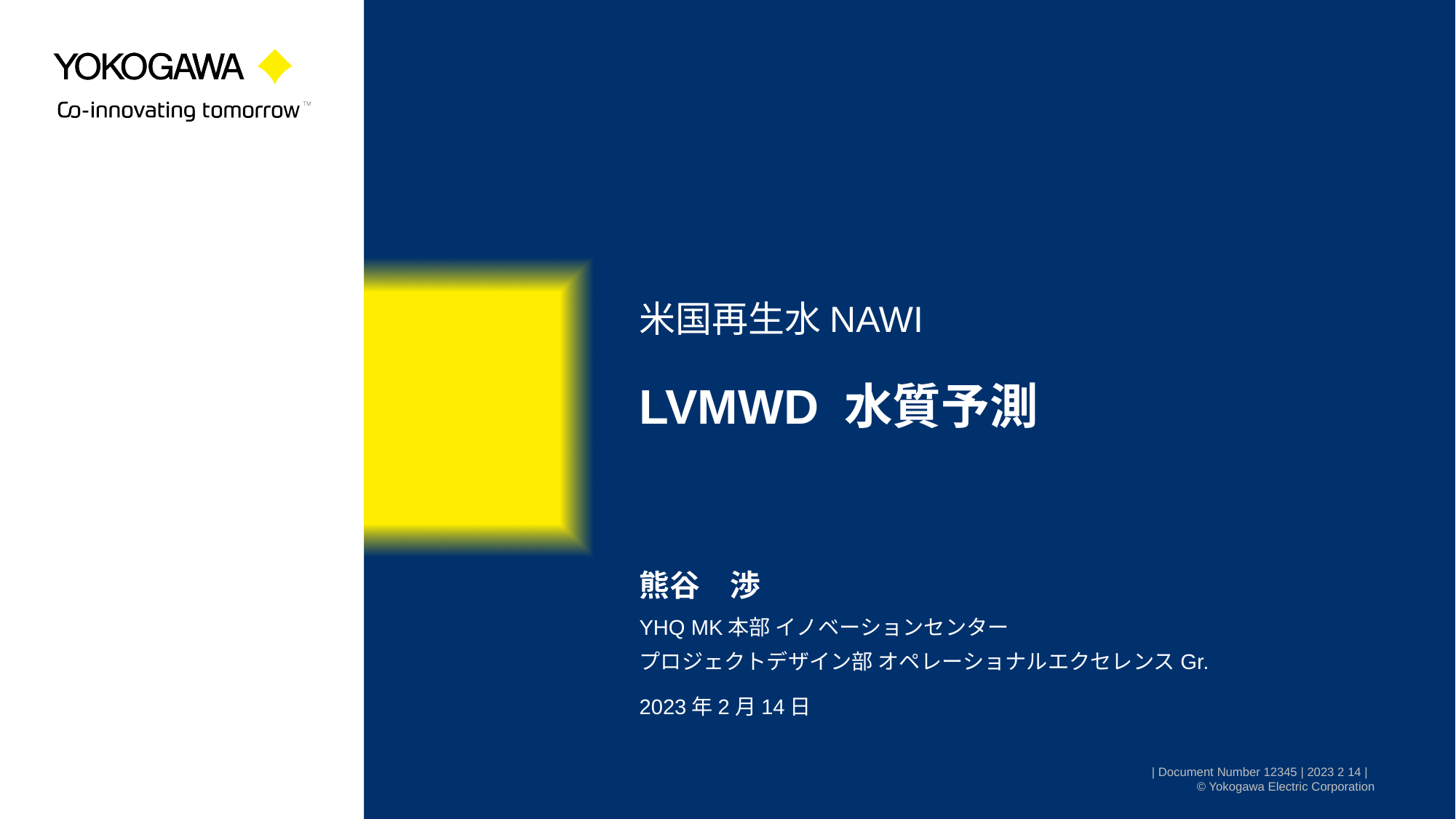

米国再生水NAWI
# LVMWD 水質予測
熊谷　渉
YHQ MK本部 イノベーションセンター
プロジェクトデザイン部 オペレーショナルエクセレンスGr.
2023年2月14日